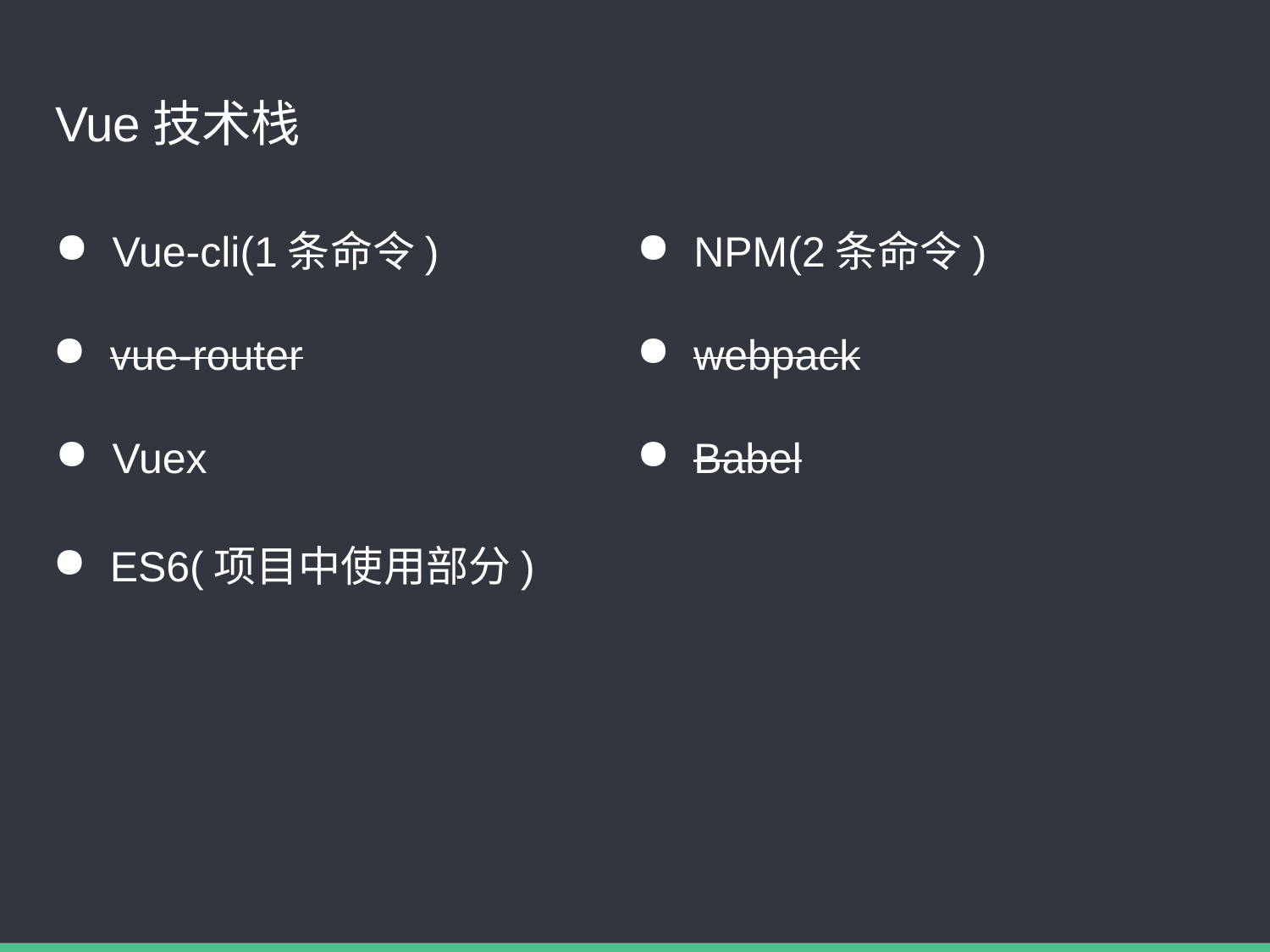

# Vue技术栈
Vue-cli(1条命令)
NPM(2条命令)
vue-router
webpack
Vuex
Babel
ES6(项目中使用部分)